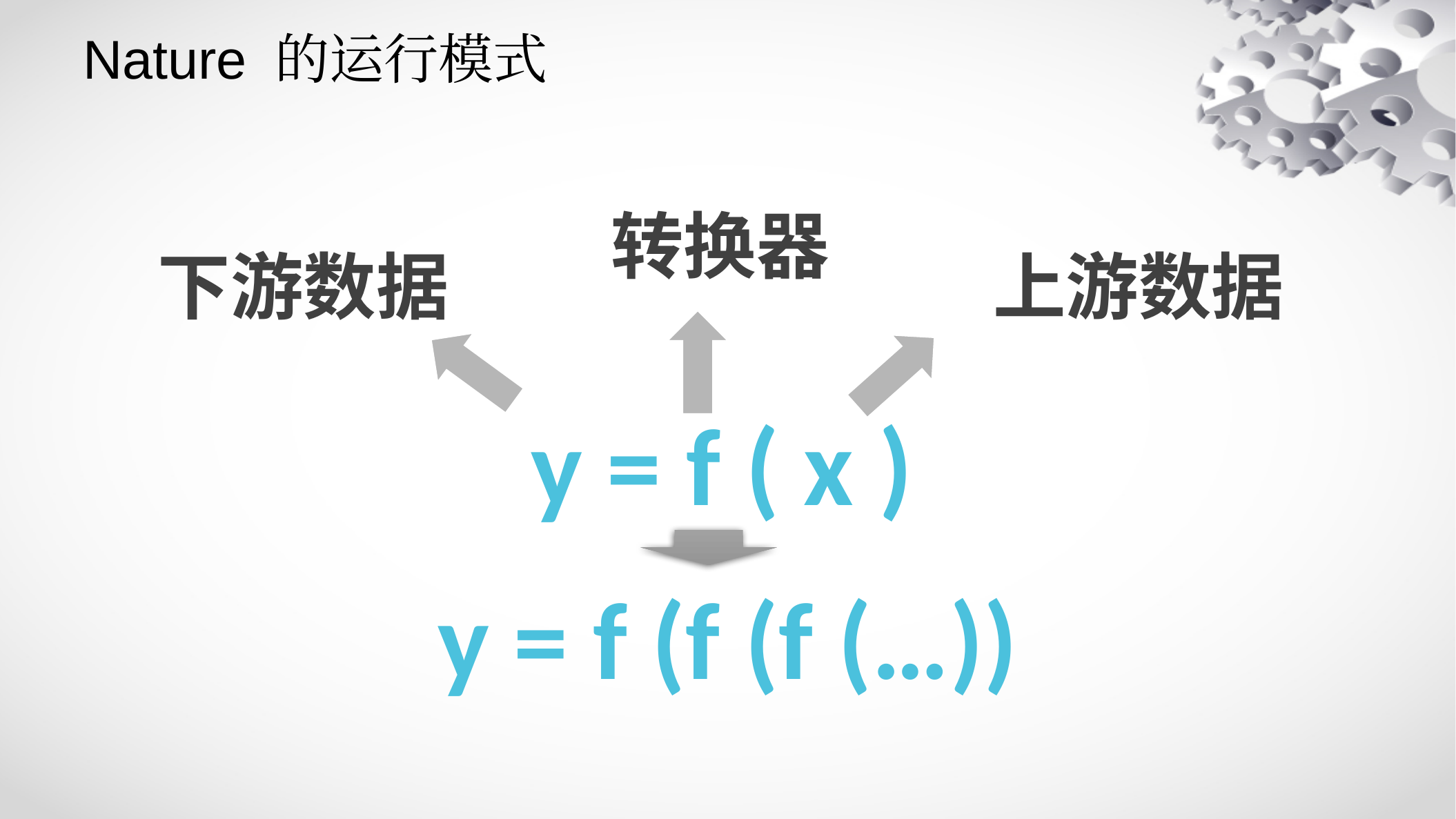

Nature 的运行模式
转换器
下游数据
上游数据

y = f ( x )

y = f (f (f (…))